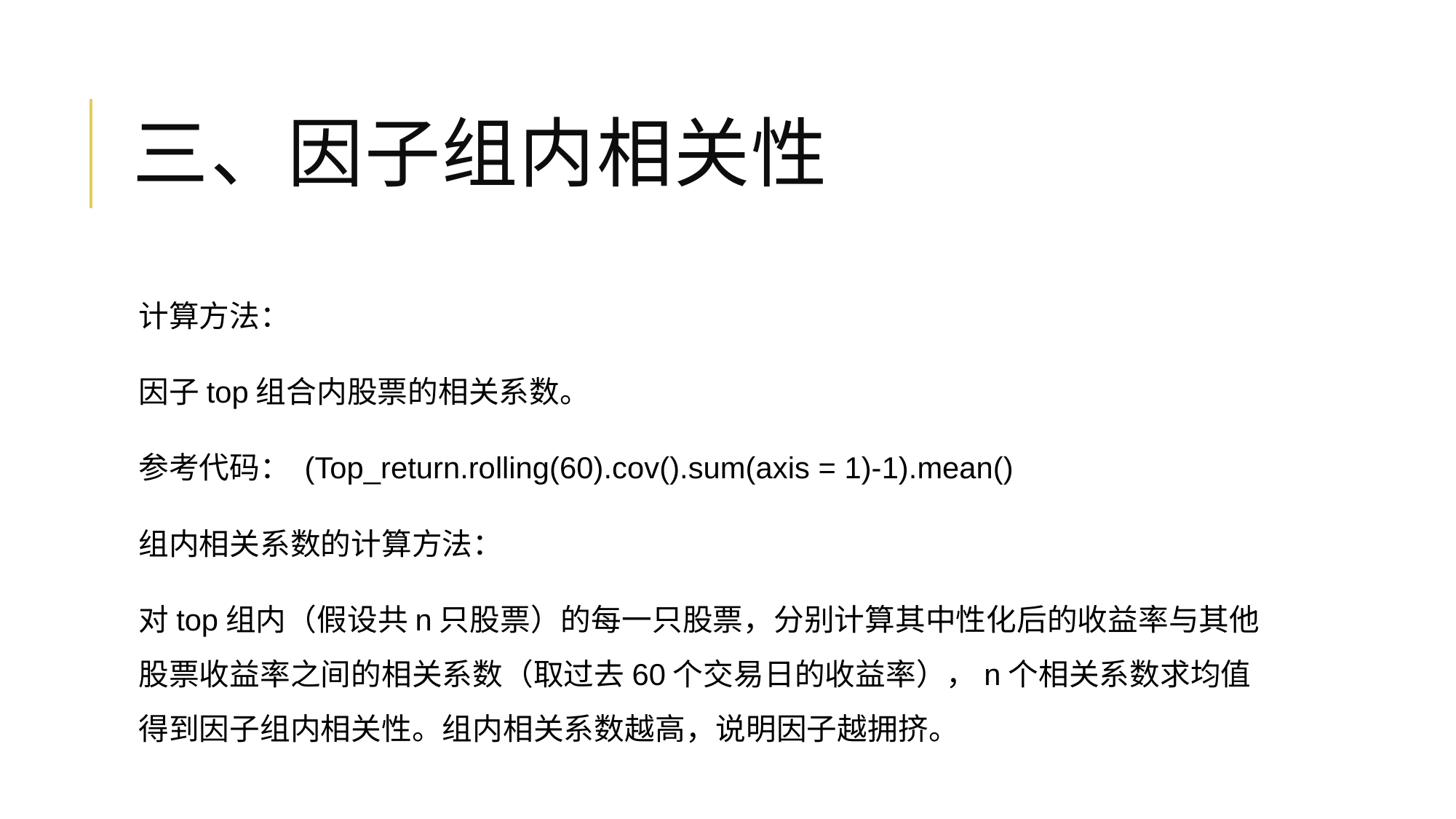

# 三、因子组内相关性
计算方法：
因子top组合内股票的相关系数。
参考代码： (Top_return.rolling(60).cov().sum(axis = 1)-1).mean()
组内相关系数的计算方法：
对top组内（假设共n只股票）的每一只股票，分别计算其中性化后的收益率与其他股票收益率之间的相关系数（取过去60个交易日的收益率），n个相关系数求均值得到因子组内相关性。组内相关系数越高，说明因子越拥挤。